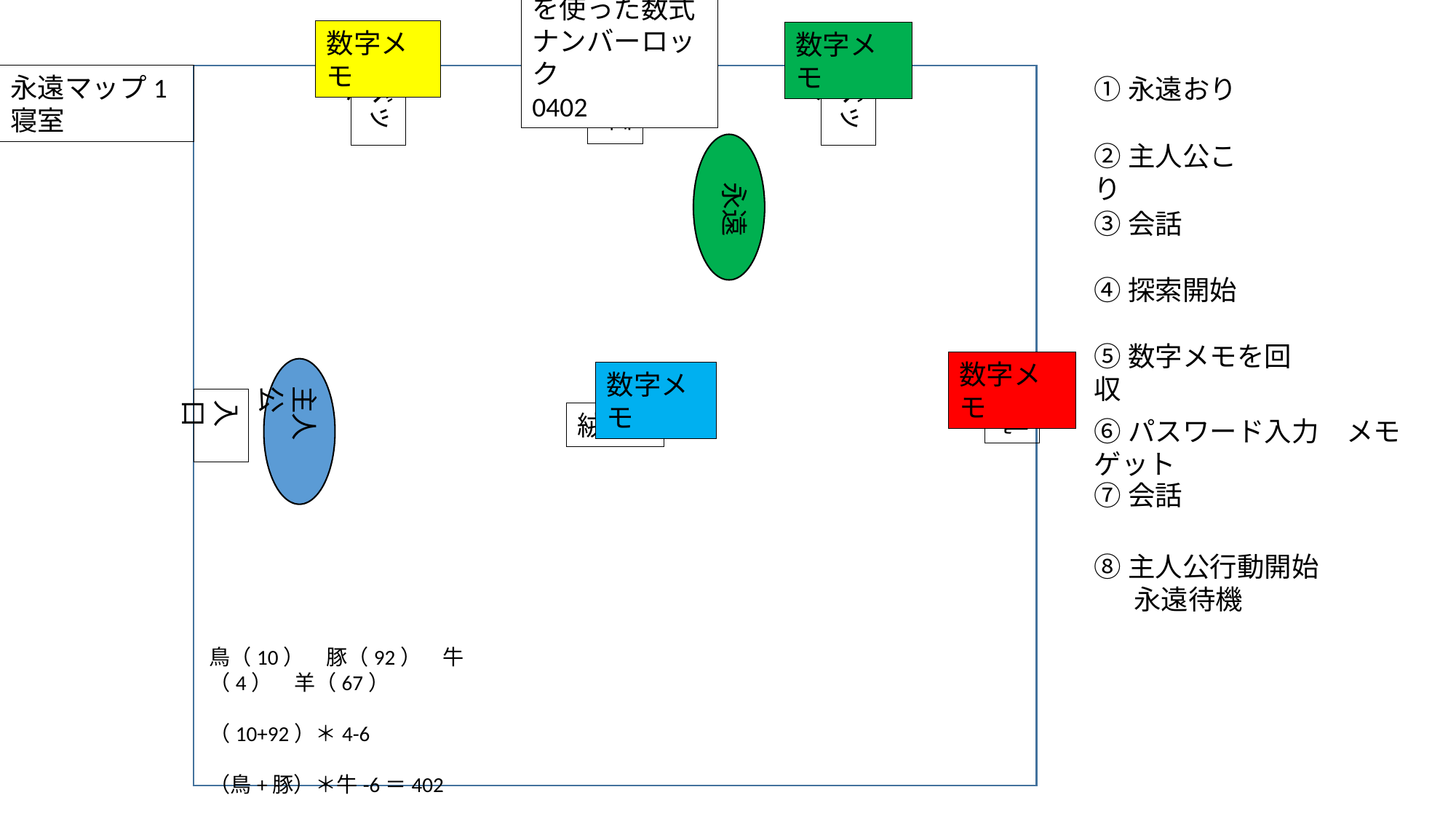

赤青緑の数字を使った数式ナンバーロック
0402
数字メモ
数字メモ
永遠マップ1
寝室

ベット
金庫
ベット
①永遠おり
②主人公こり

永遠
③会話
④探索開始
⑤数字メモを回収
数字メモ

主人公
数字メモ
入口
机
絨毯
⑥パスワード入力　メモゲット
⑦会話
⑧主人公行動開始
　  永遠待機
鳥（10）　豚（92）　牛（4）　羊（67）

（10+92）＊4-6

（鳥+豚）＊牛-6＝402